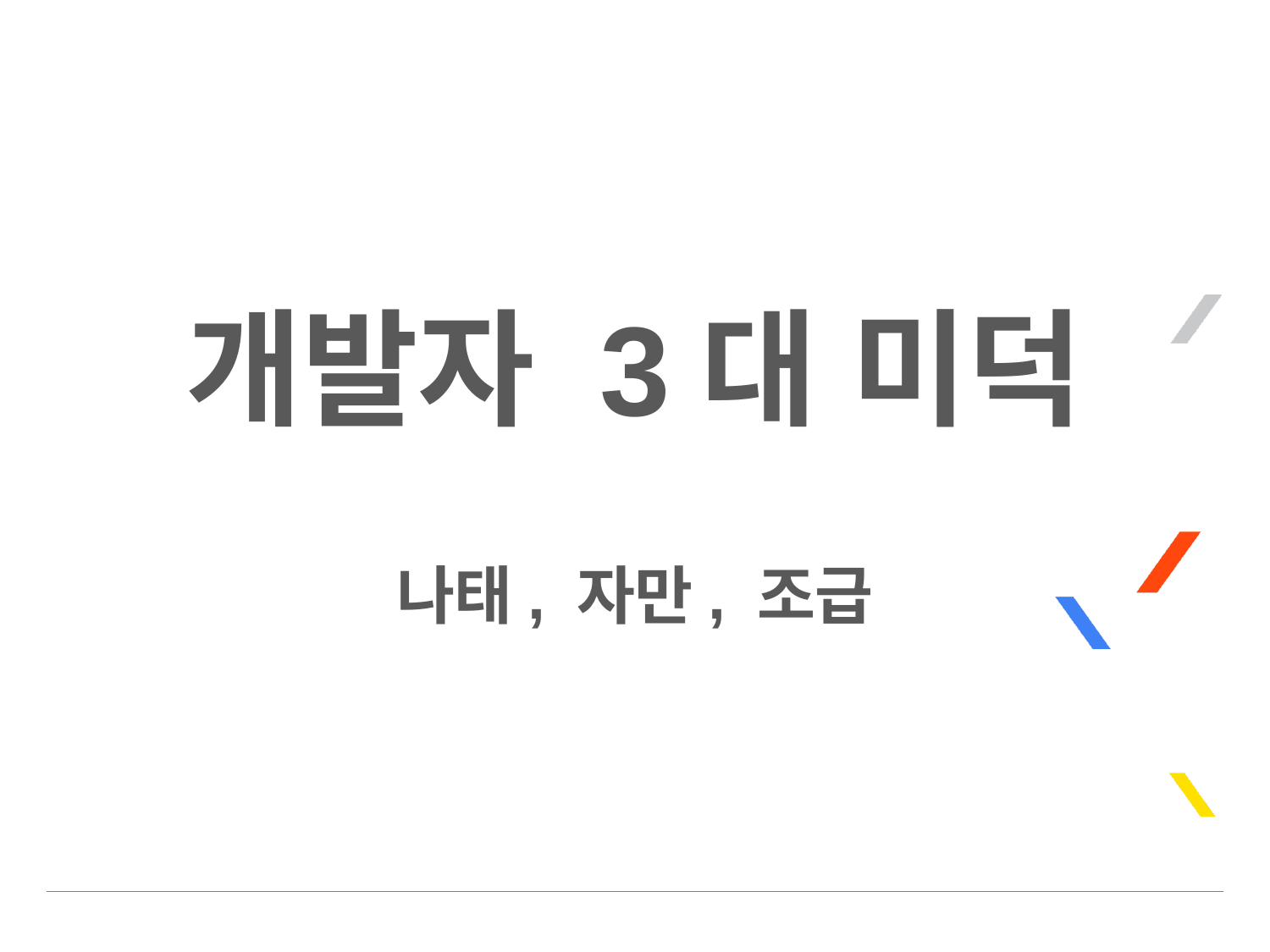

# 개발자 3대 미덕 나태, 자만, 조급